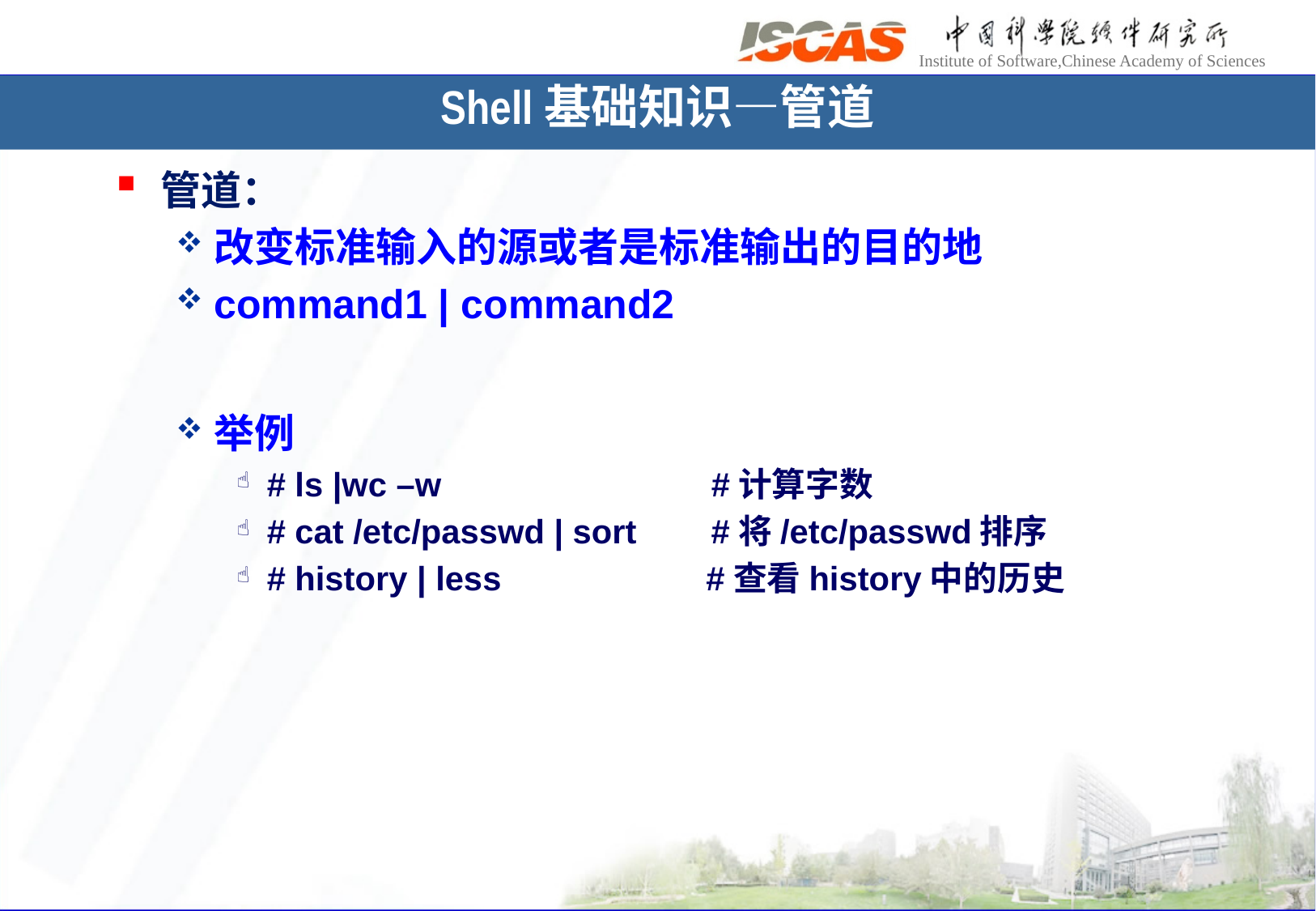

# Shell基础知识—管道
管道：
改变标准输入的源或者是标准输出的目的地
command1 | command2

举例
# ls |wc –w                             #计算字数
# cat /etc/passwd | sort        #将/etc/passwd排序
# history | less                      #查看history中的历史